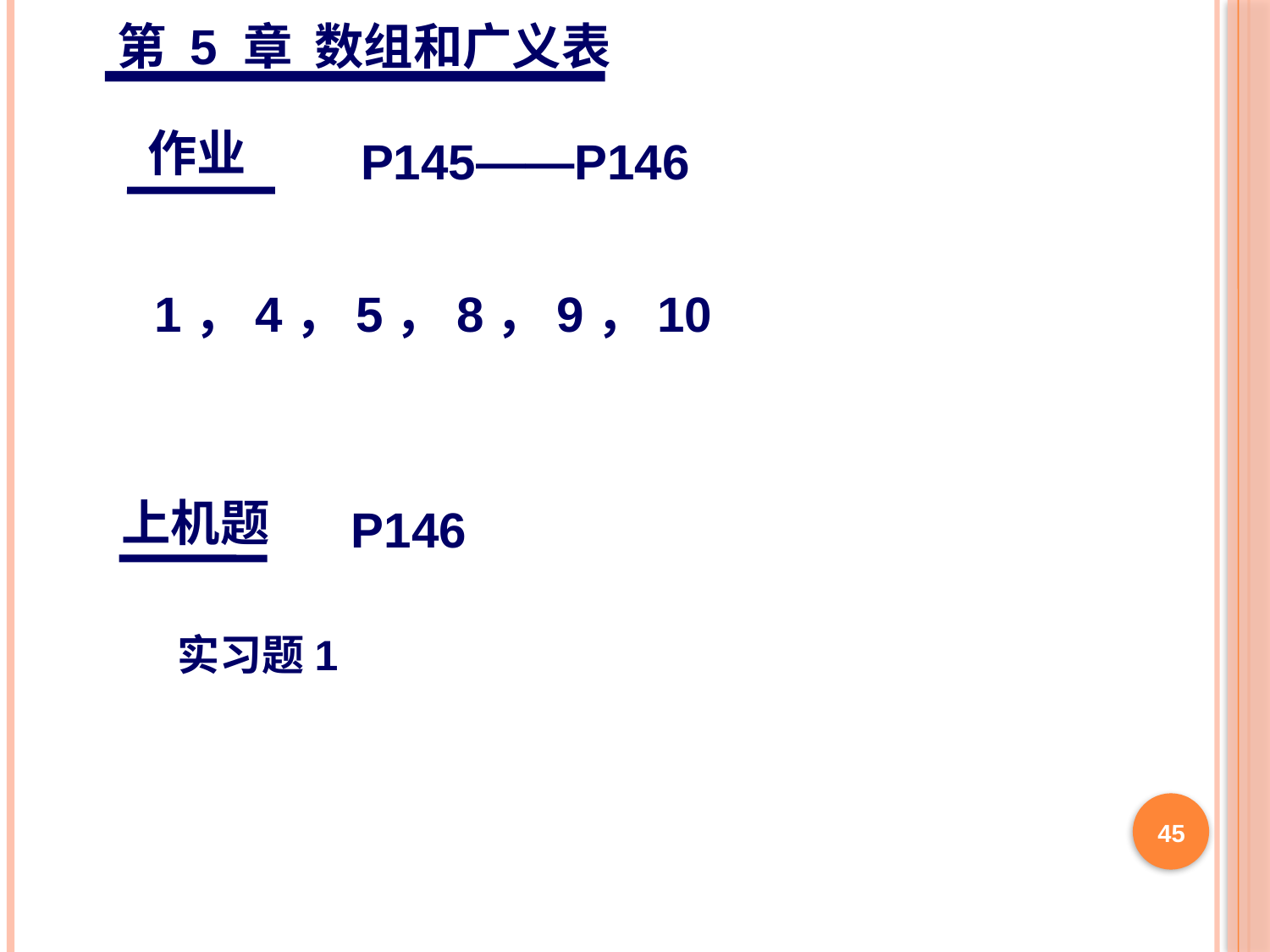

第 5 章  数组和广义表

作业
P145——P146

1，4，5，8，9，10

上机题
P146

实习题1
45